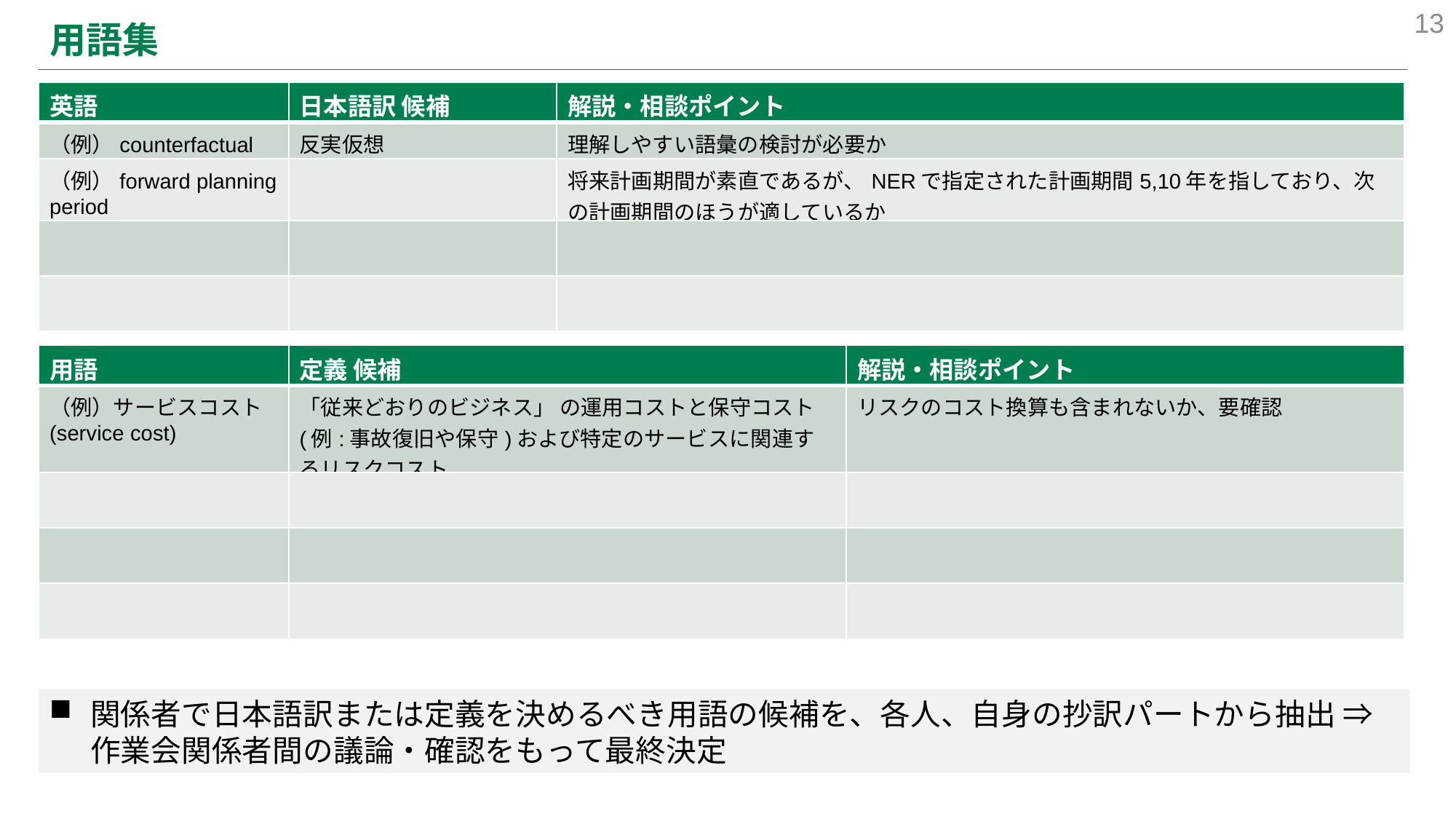

13
# 用語集
| 英語 | 日本語訳 候補 | 解説・相談ポイント |
| --- | --- | --- |
| （例）counterfactual | 反実仮想 | 理解しやすい語彙の検討が必要か |
| （例）forward planning period |  | 将来計画期間が素直であるが、NERで指定された計画期間5,10年を指しており、次の計画期間のほうが適しているか |
|  |  |  |
|  |  |  |
| 用語 | 定義 候補 | 解説・相談ポイント |
| --- | --- | --- |
| （例）サービスコスト(service cost) | 「従来どおりのビジネス」 の運用コストと保守コスト (例:事故復旧や保守)および特定のサービスに関連するリスクコスト | リスクのコスト換算も含まれないか、要確認 |
|  |  |  |
|  |  |  |
|  |  |  |
関係者で日本語訳または定義を決めるべき用語の候補を、各人、自身の抄訳パートから抽出 ⇒ 作業会関係者間の議論・確認をもって最終決定